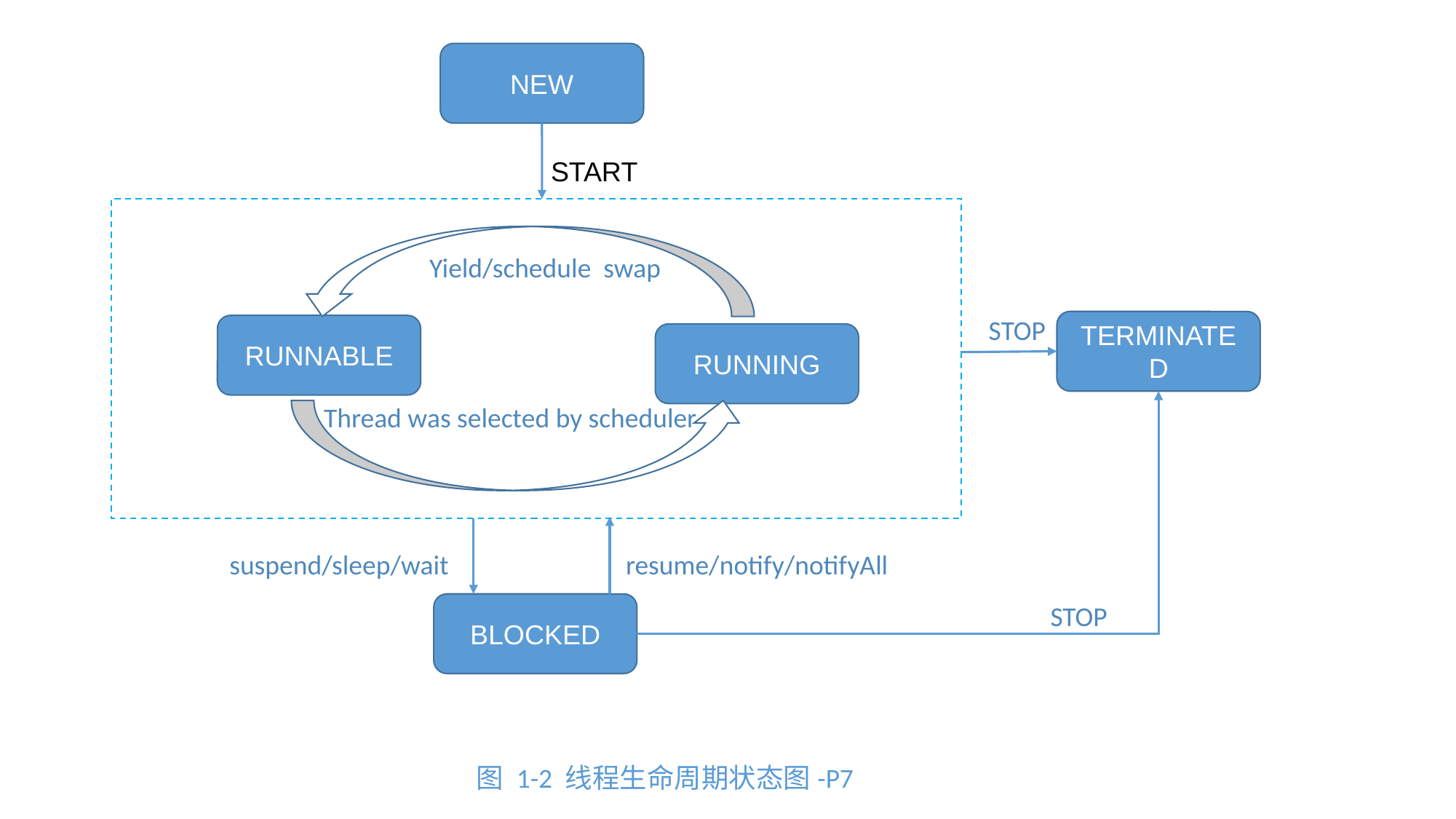

NEW
START

Yield/schedule  swap
STOP
TERMINATED
RUNNABLE
RUNNING
Thread was selected by scheduler

suspend/sleep/wait
resume/notify/notifyAll
STOP
BLOCKED
图 1-2 线程生命周期状态图-P7